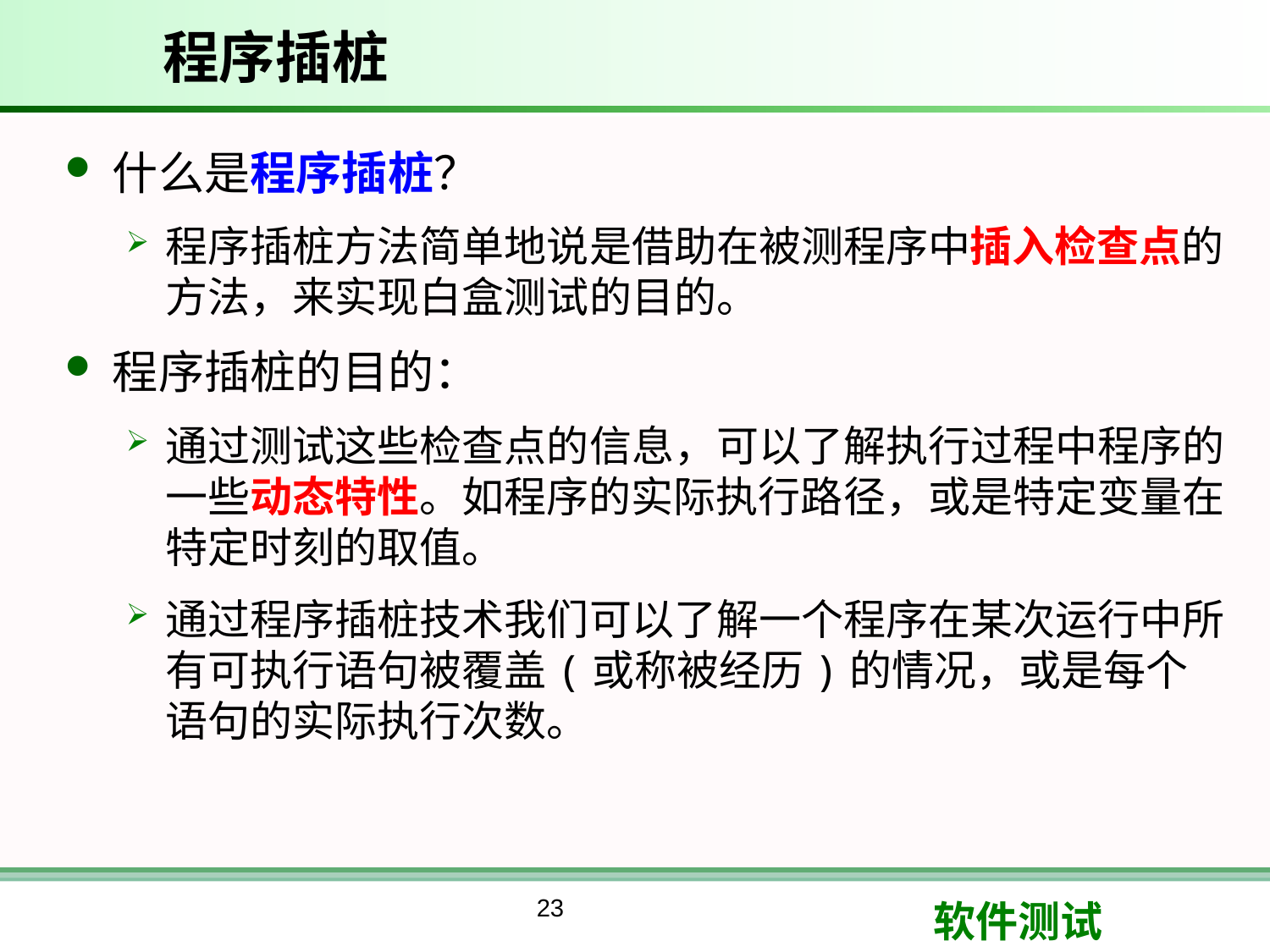

# 程序插桩
什么是程序插桩？
程序插桩方法简单地说是借助在被测程序中插入检查点的方法，来实现白盒测试的目的。
程序插桩的目的：
通过测试这些检查点的信息，可以了解执行过程中程序的一些动态特性。如程序的实际执行路径，或是特定变量在特定时刻的取值。
通过程序插桩技术我们可以了解一个程序在某次运行中所有可执行语句被覆盖(或称被经历)的情况，或是每个语句的实际执行次数。

23